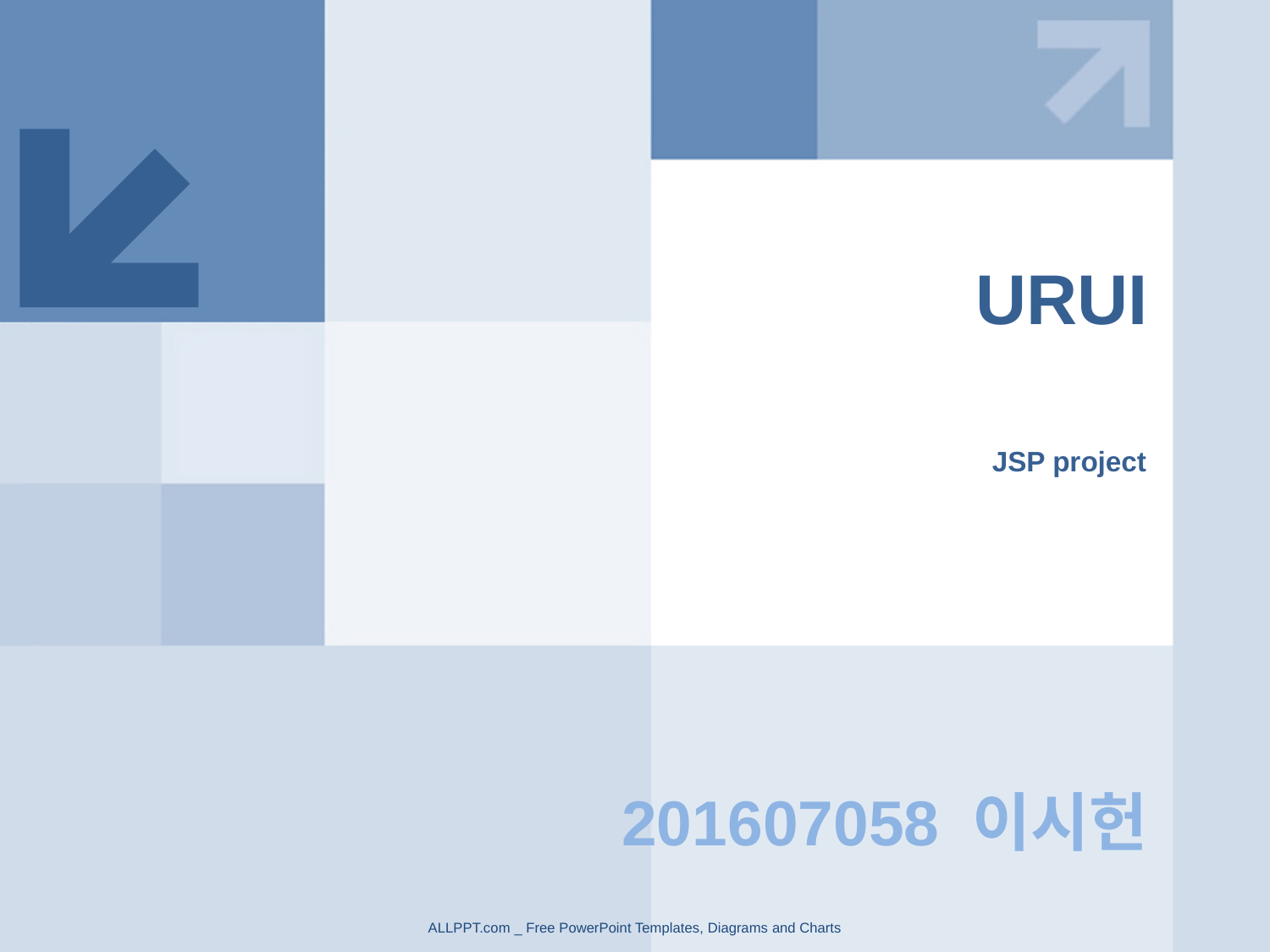

URUI
JSP project
201607058 이시헌
ALLPPT.com _ Free PowerPoint Templates, Diagrams and Charts